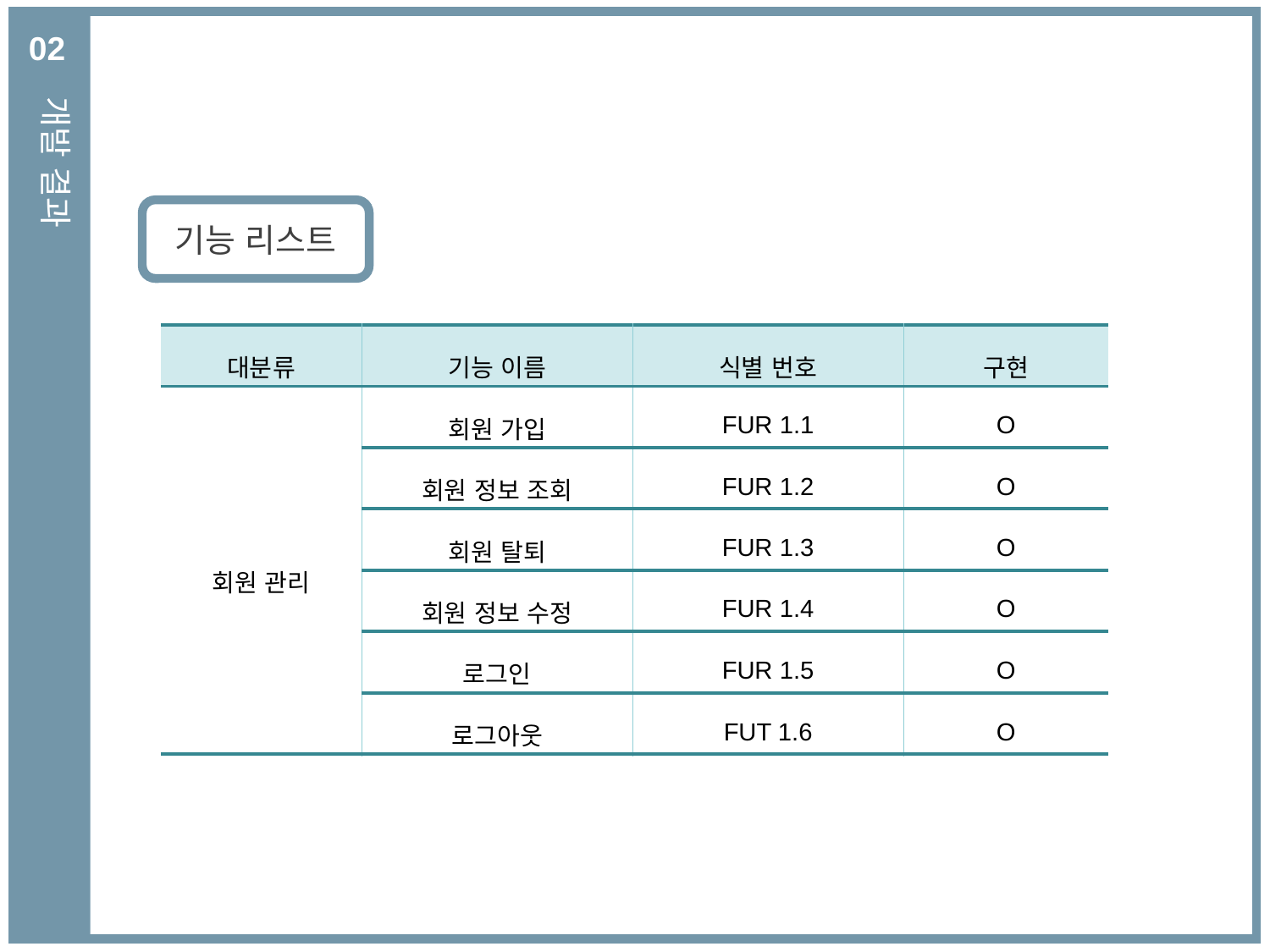

02
개발 결과

기능 리스트
| 대분류 | 기능 이름 | 식별 번호 | 구현 |
| --- | --- | --- | --- |
| 회원 관리 | 회원 가입 | FUR 1.1 | O |
|  | 회원 정보 조회 | FUR 1.2 | O |
|  | 회원 탈퇴 | FUR 1.3 | O |
|  | 회원 정보 수정 | FUR 1.4 | O |
|  | 로그인 | FUR 1.5 | O |
|  | 로그아웃 | FUT 1.6 | O |